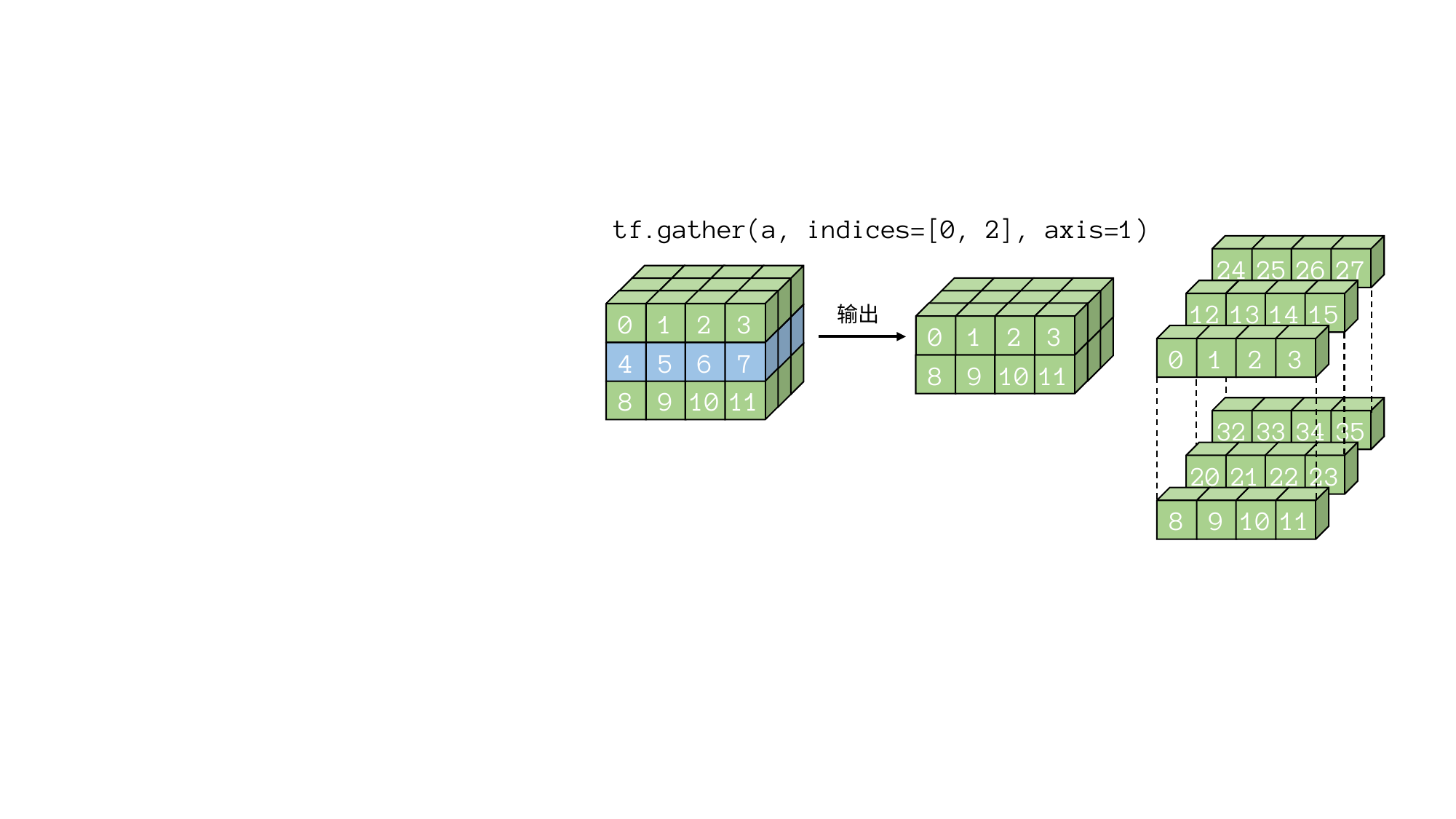

tf.gather(a, indices=[0, 2], axis=1)
24
25
26
27
24
25
26
27
24
25
26
27
12
13
14
15
12
13
14
15
0
1
2
3
12
13
14
15
输出
0
1
2
3
28
29
30
31
32
33
34
35
16
17
18
19
0
1
2
3
4
5
6
7
20
21
22
23
8
9
10
11
32
33
34
35
20
21
22
23
8
9
10
11
32
33
34
35
20
21
22
23
8
9
10
11